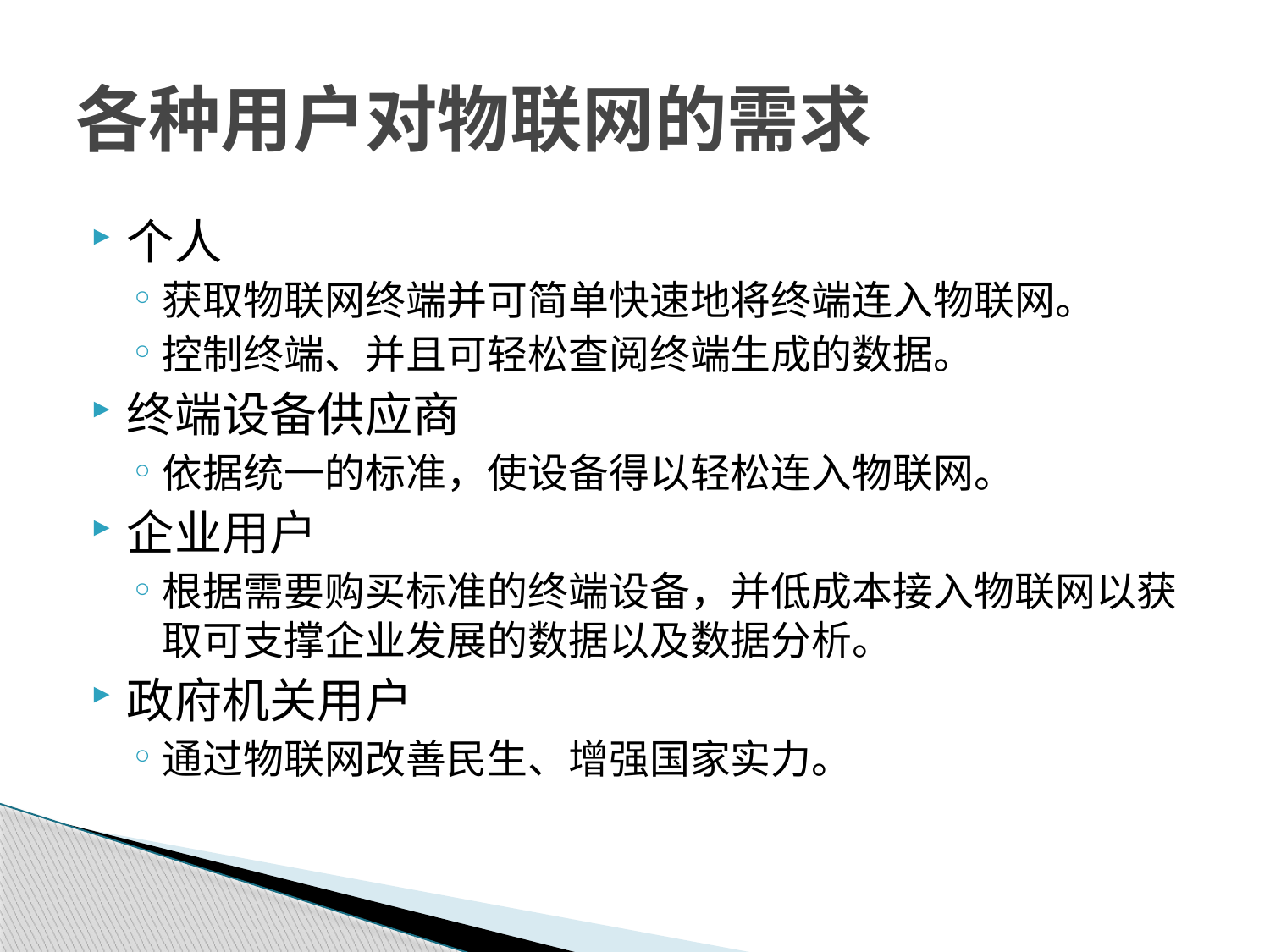

# 各种用户对物联网的需求
个人
获取物联网终端并可简单快速地将终端连入物联网。
控制终端、并且可轻松查阅终端生成的数据。
终端设备供应商
依据统一的标准，使设备得以轻松连入物联网。
企业用户
根据需要购买标准的终端设备，并低成本接入物联网以获取可支撑企业发展的数据以及数据分析。
政府机关用户
通过物联网改善民生、增强国家实力。